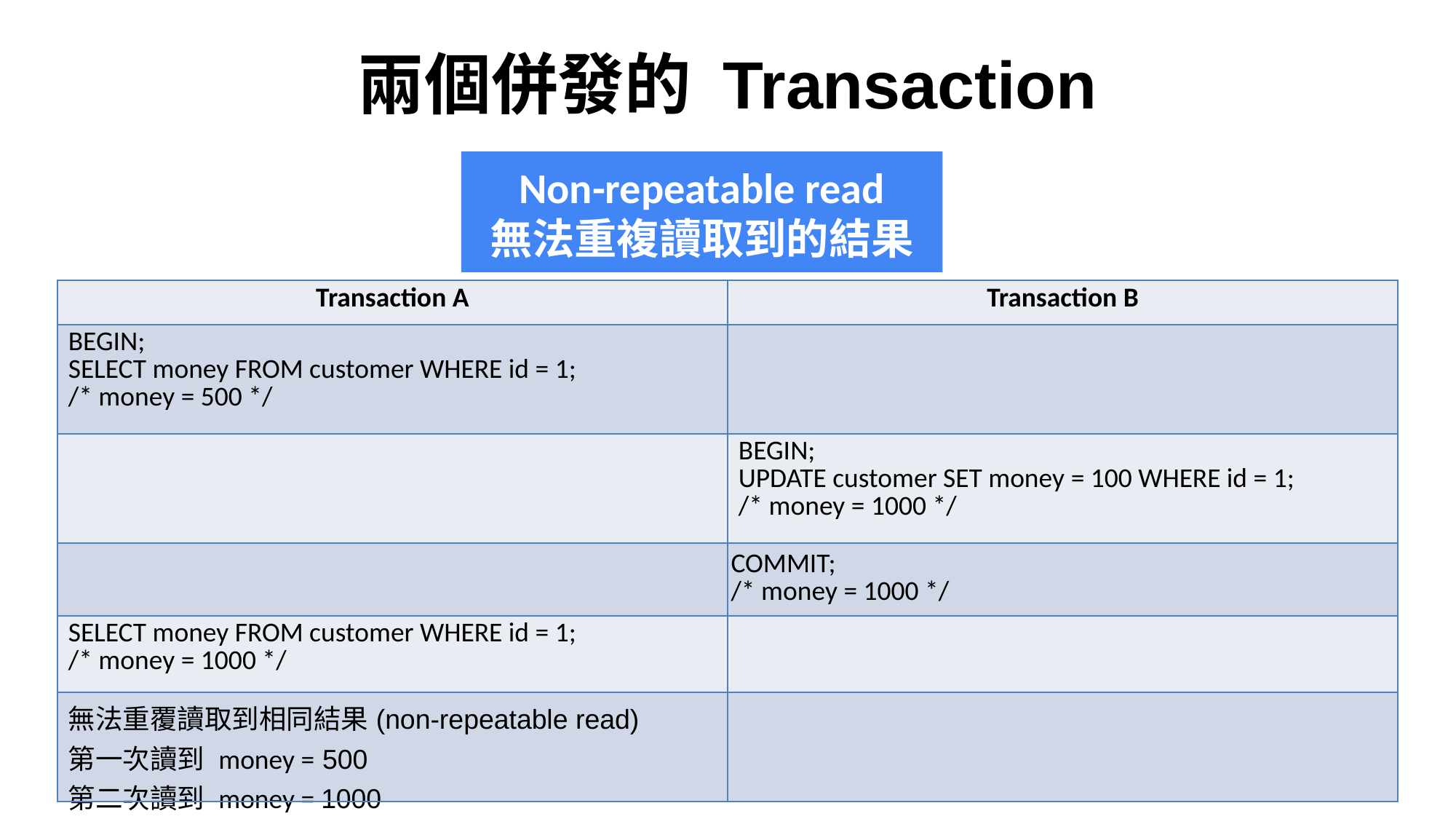

# 兩個併發的 Transaction

Non-repeatable read
無法重複讀取到的結果
| Transaction A | Transaction B |
| --- | --- |
| BEGIN; SELECT money FROM customer WHERE id = 1; /\* money = 500 \*/ |  |
|  | BEGIN; UPDATE customer SET money = 100 WHERE id = 1; /\* money = 1000 \*/ |
|  | COMMIT; /\* money = 1000 \*/ |
| SELECT money FROM customer WHERE id = 1; /\* money = 1000 \*/ |  |
| 無法重覆讀取到相同結果(non-repeatable read) 第一次讀到 money = 500 第二次讀到 money = 1000 |  |